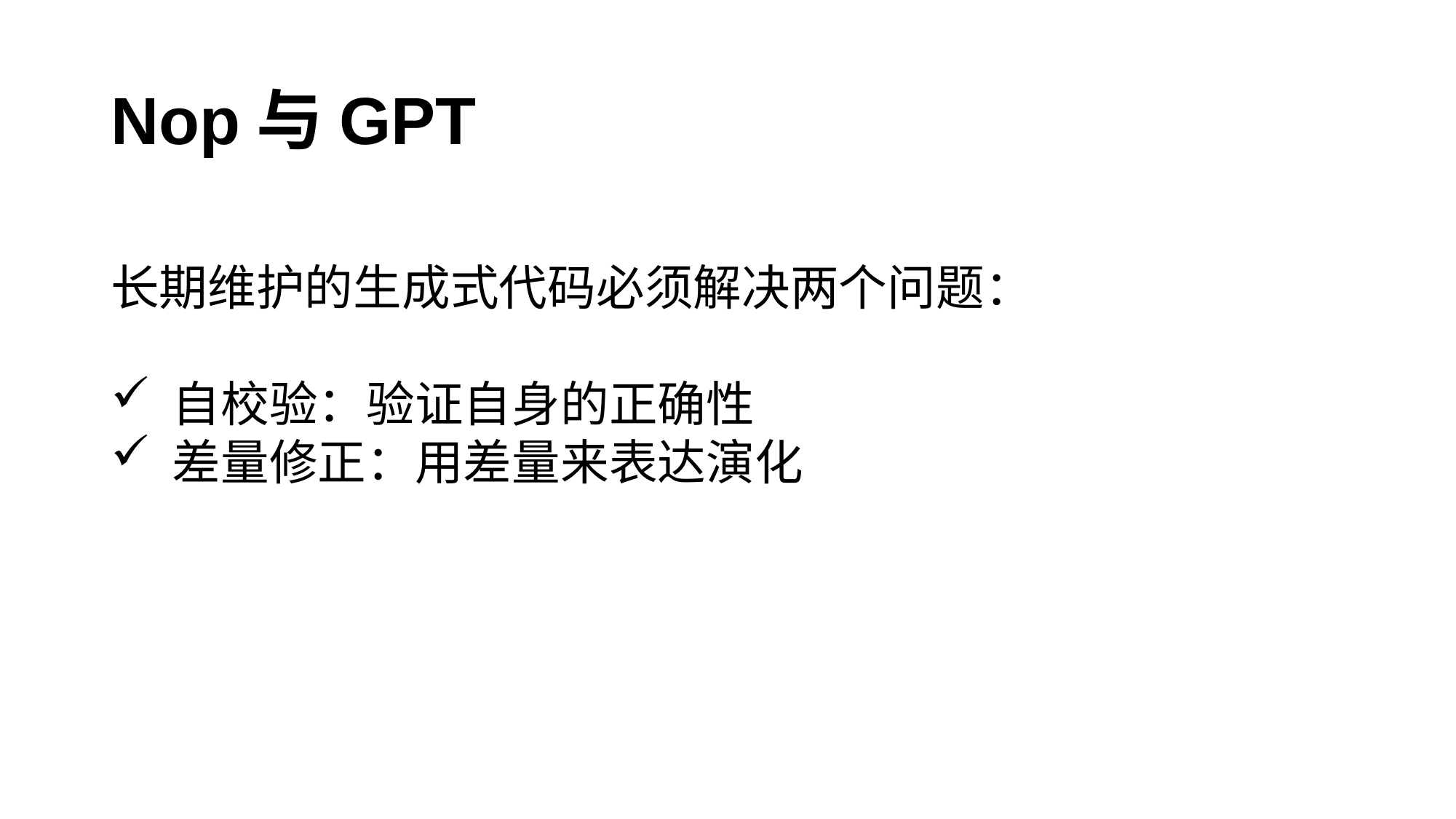

# Nop与GPT
长期维护的生成式代码必须解决两个问题：

自校验：验证自身的正确性
差量修正：用差量来表达演化